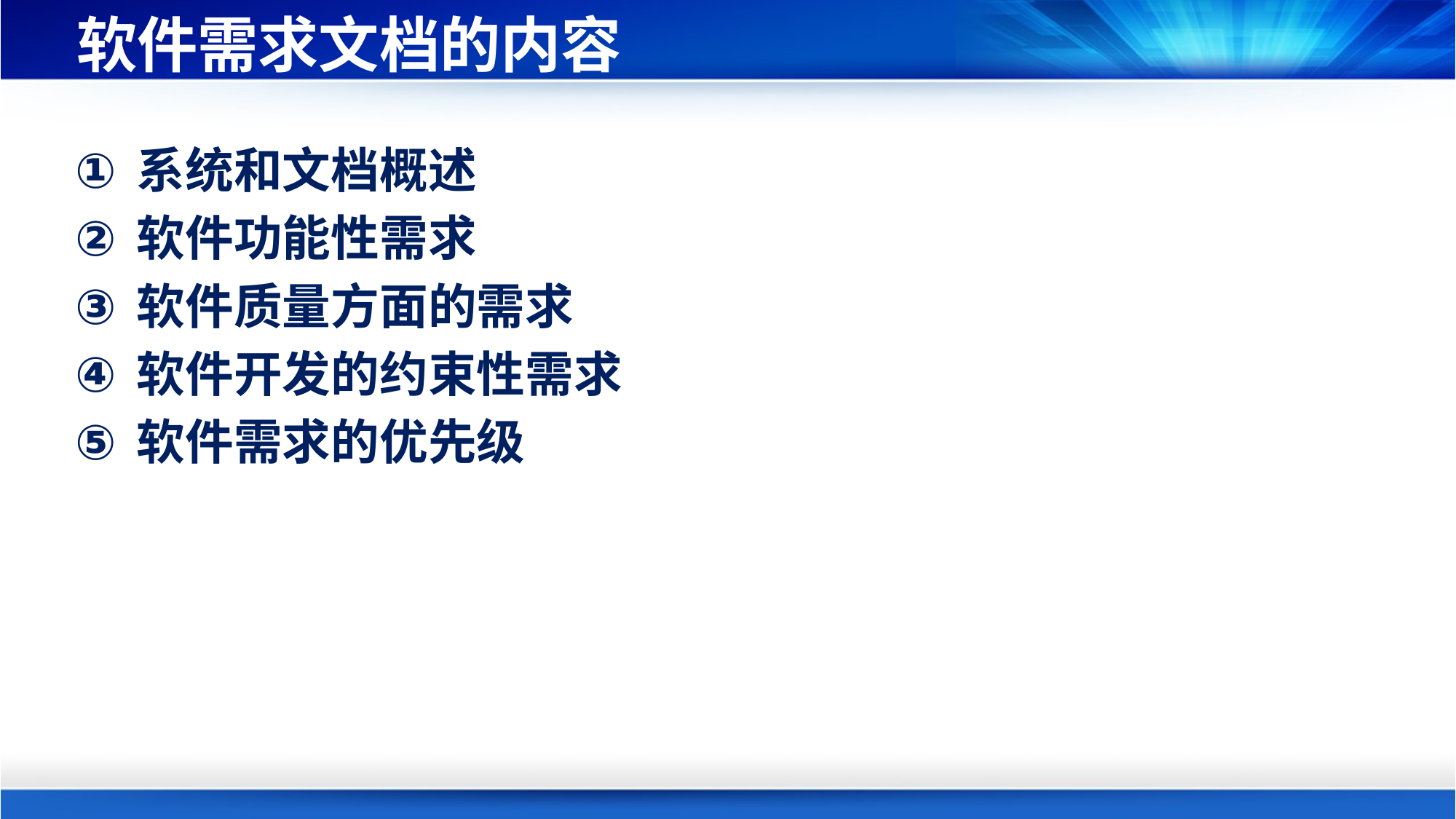

# 软件需求文档的内容
系统和文档概述
软件功能性需求
软件质量方面的需求
软件开发的约束性需求
软件需求的优先级